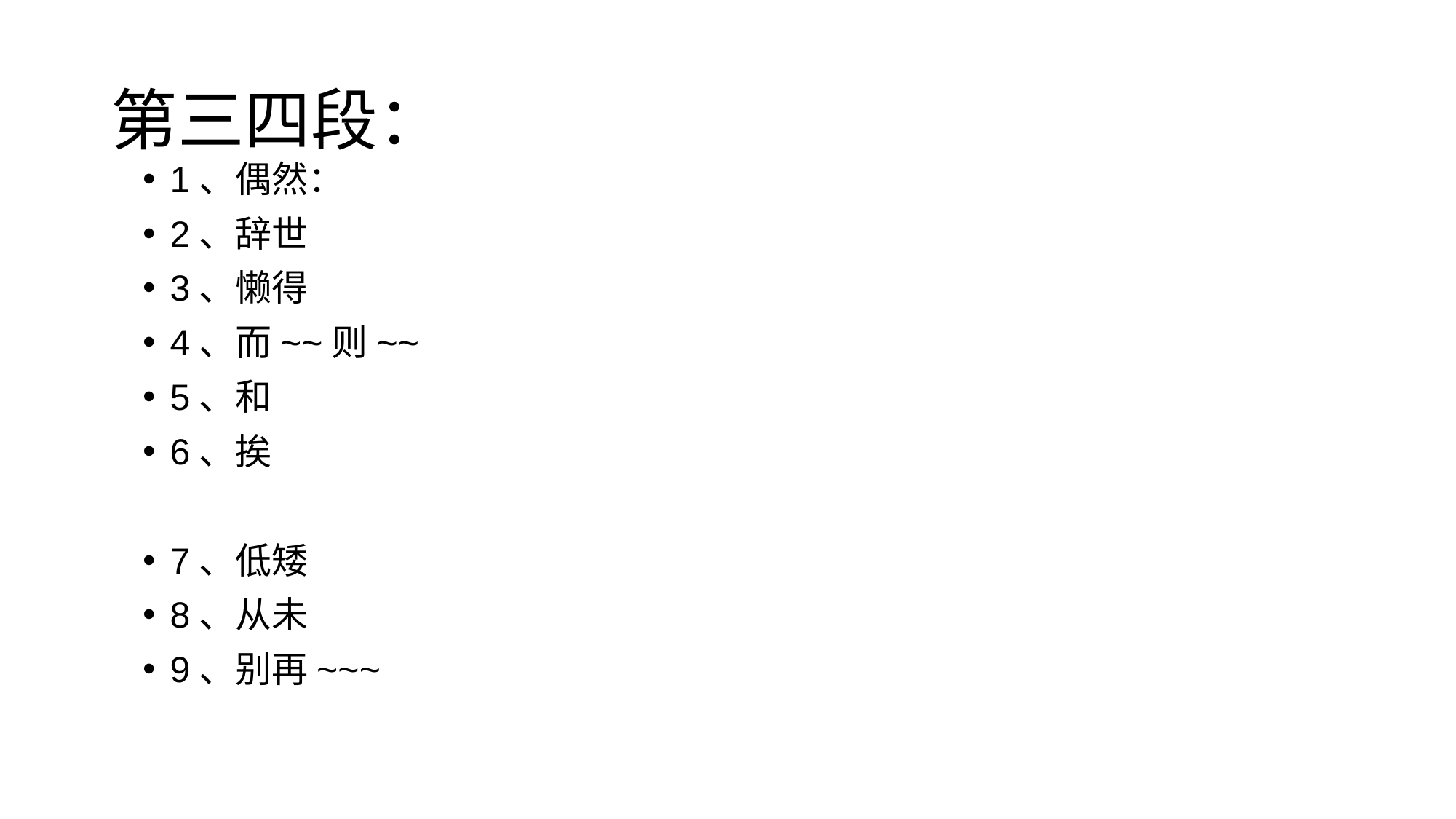

# 第三四段：
1、偶然：
2、辞世
3、懒得
4、而~~则~~
5、和
6、挨

7、低矮
8、从未
9、别再~~~